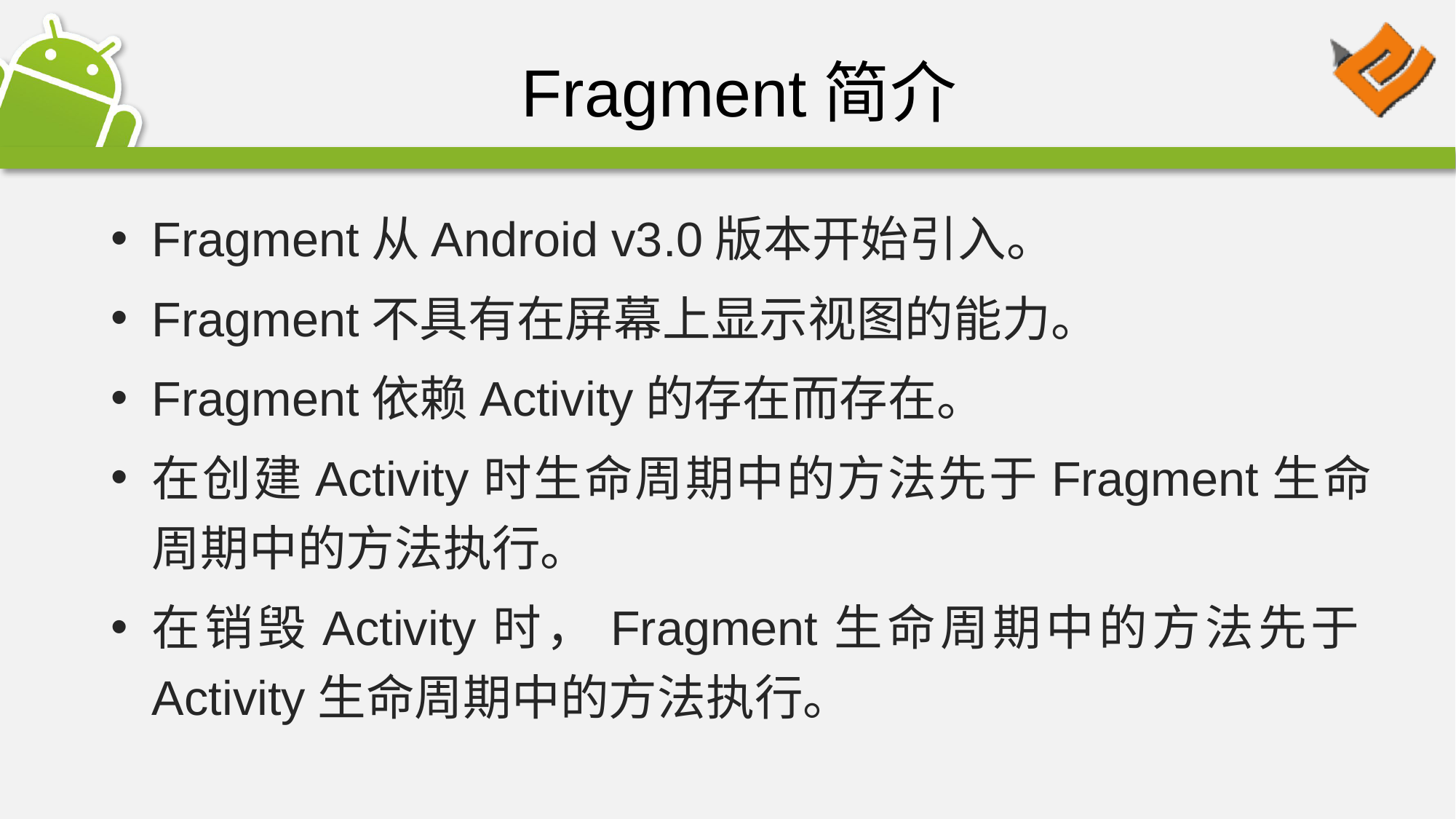

# Fragment简介
Fragment从Android v3.0版本开始引入。
Fragment不具有在屏幕上显示视图的能力。
Fragment依赖Activity的存在而存在。
在创建Activity时生命周期中的方法先于Fragment生命周期中的方法执行。
在销毁Activity时，Fragment生命周期中的方法先于Activity生命周期中的方法执行。